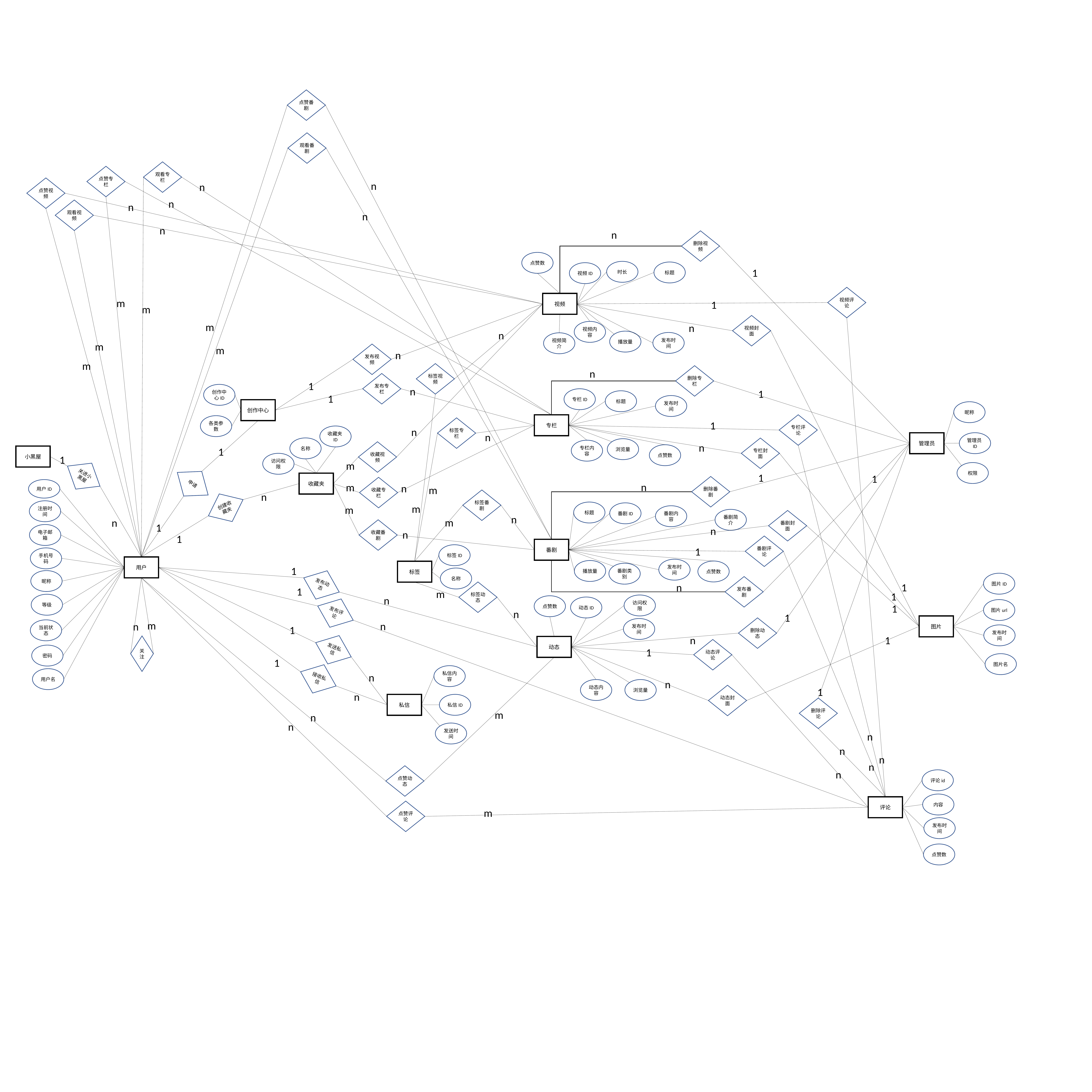

点赞番剧
观看番剧
观看专栏
点赞专栏
点赞视频
n
n
n
n
观看视频
n
n
n
删除视频
点赞数
时长
标题
视频ID
1
视频评论
视频
m
1
m
视频封面
m
n
视频内容
n
播放量
发布时间
视频简介
m
m
发布视频
n
m
标签视频
删除专栏
n
发布专栏
1
n
创作中心ID
1
专栏ID
标题
1
发布时间
创作中心
昵称
专栏评论
专栏
各类参数
1
标签专栏
n
收藏夹ID
n
管理员ID
管理员
名称
专栏封面
浏览量
n
专栏内容
收藏视频
1
点赞数
小黑屋
1
访问权限
m
关进小黑屋
权限
申请
1
1
收藏夹
删除番剧
收藏专栏
n
用户ID
m
n
m
n
标签番剧
创建收藏夹
注册时间
m
标题
m
番剧ID
番剧内容
番剧简介
番剧封面
n
m
n
1
收藏番剧
n
电子邮箱
n
1
番剧评论
番剧
1
标签ID
手机号码
用户
发布时间
播放量
点赞数
标签
1
番剧类别
名称
发布动态
昵称
图片ID
发布番剧
1
n
标签动态
1
m
1
n
等级
访问权限
点赞数
动态ID
发布评论
图片url
1
n
1
图片
m
删除动态
n
发布时间
n
当前状态
1
发布时间
n
1
发送私信
关注
动态
动态评论
1
密码
图片名
1
接收私信
私信内容
用户名
n
n
浏览量
动态内容
1
动态封面
n
私信ID
私信
删除评论
m
n
n
发送时间
n
n
n
n
点赞动态
n
评论id
内容
评论
点赞评论
m
发布时间
点赞数